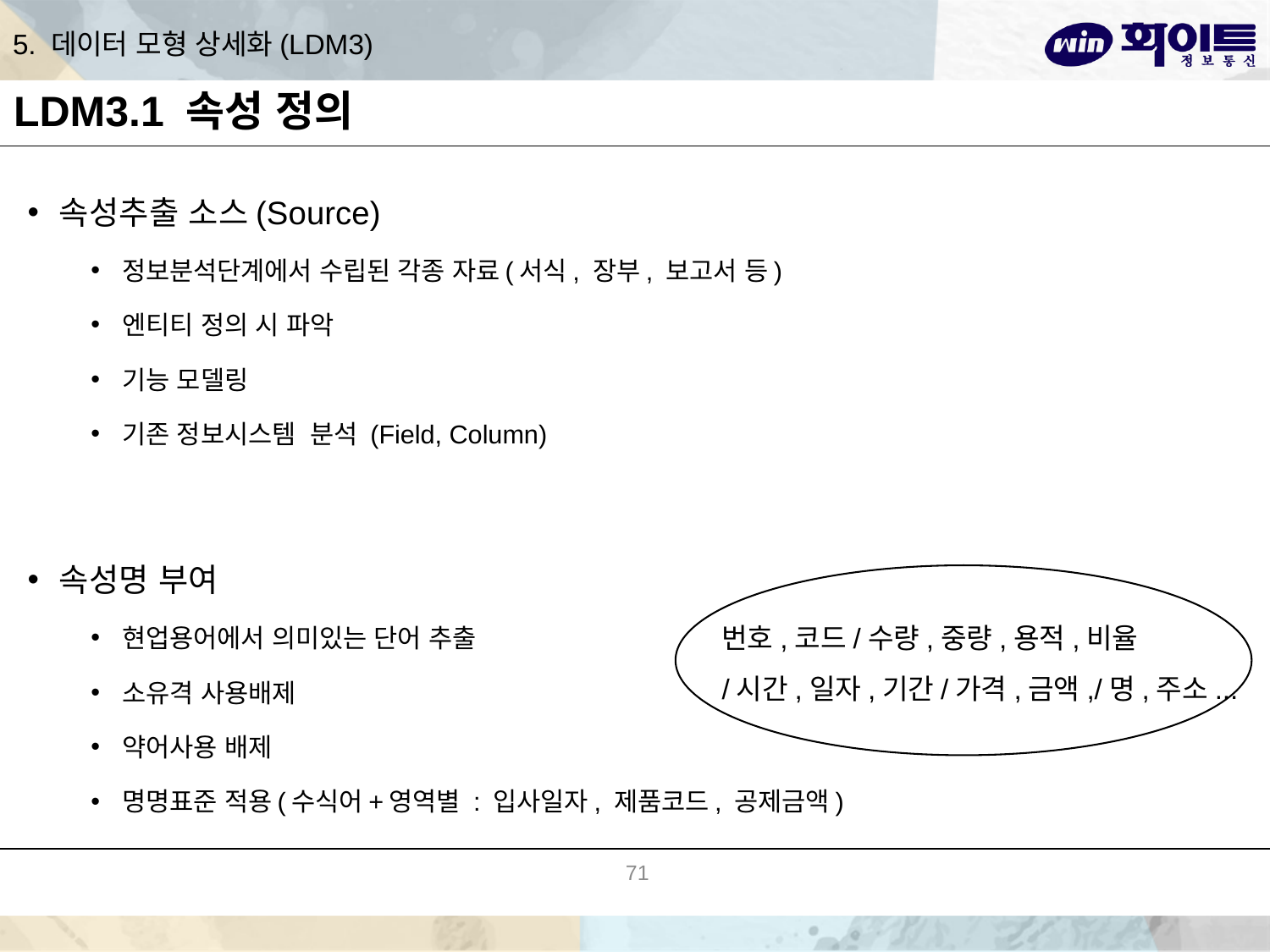

# 5. 데이터 모형 상세화(LDM3)
LDM3.1 속성 정의
속성추출 소스(Source)
정보분석단계에서 수립된 각종 자료(서식, 장부, 보고서 등)
엔티티 정의 시 파악
기능 모델링
기존 정보시스템  분석 (Field, Column)

속성명 부여
현업용어에서 의미있는 단어 추출
소유격 사용배제
약어사용 배제
명명표준 적용(수식어+영역별 : 입사일자, 제품코드, 공제금액)

번호,코드/수량,중량,용적,비율
/시간,일자,기간/가격,금액,/명,주소...
71